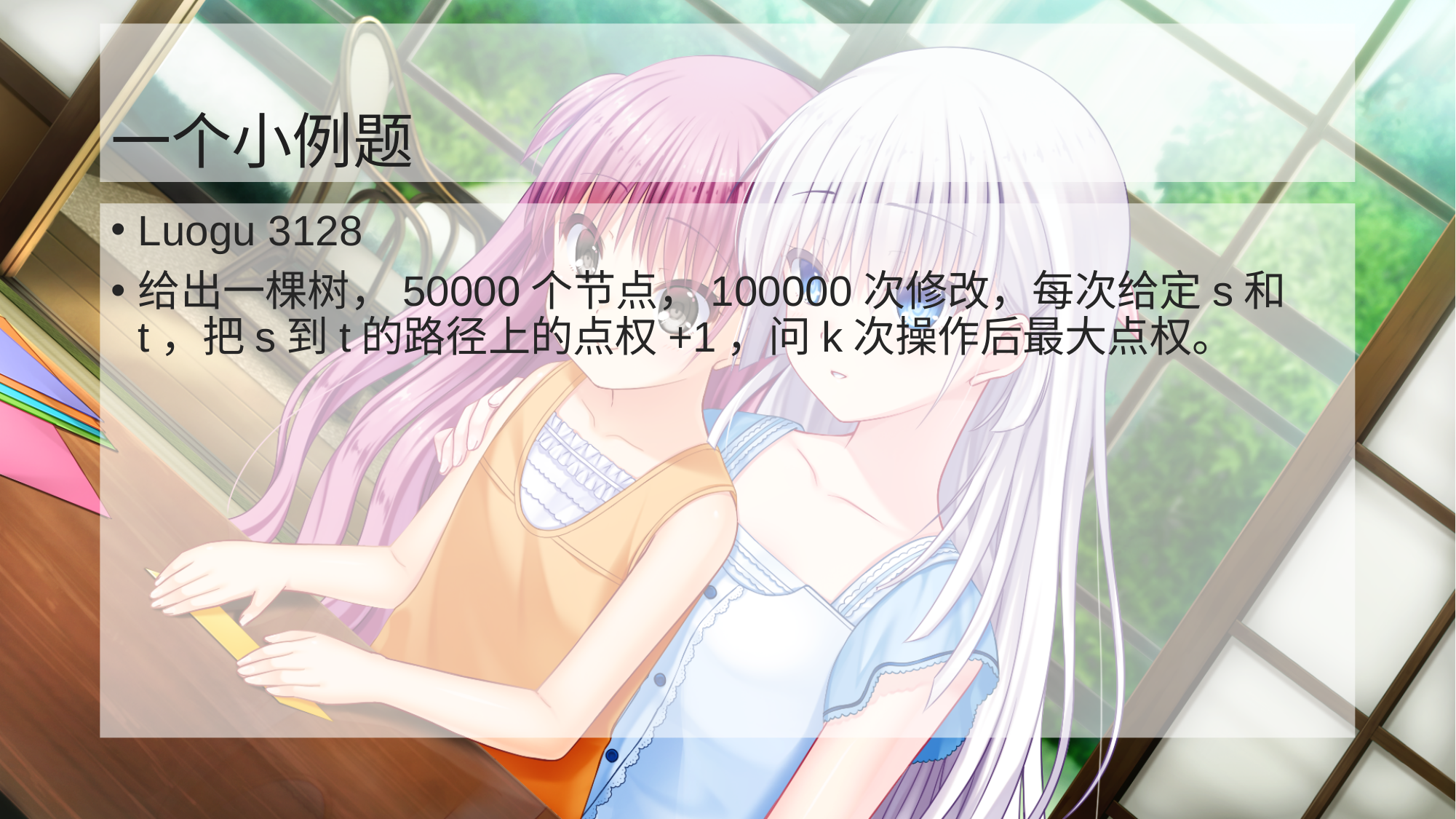

# 一个小例题
Luogu 3128
给出一棵树，50000个节点，100000次修改，每次给定s和t，把s到t的路径上的点权+1，问k次操作后最大点权。